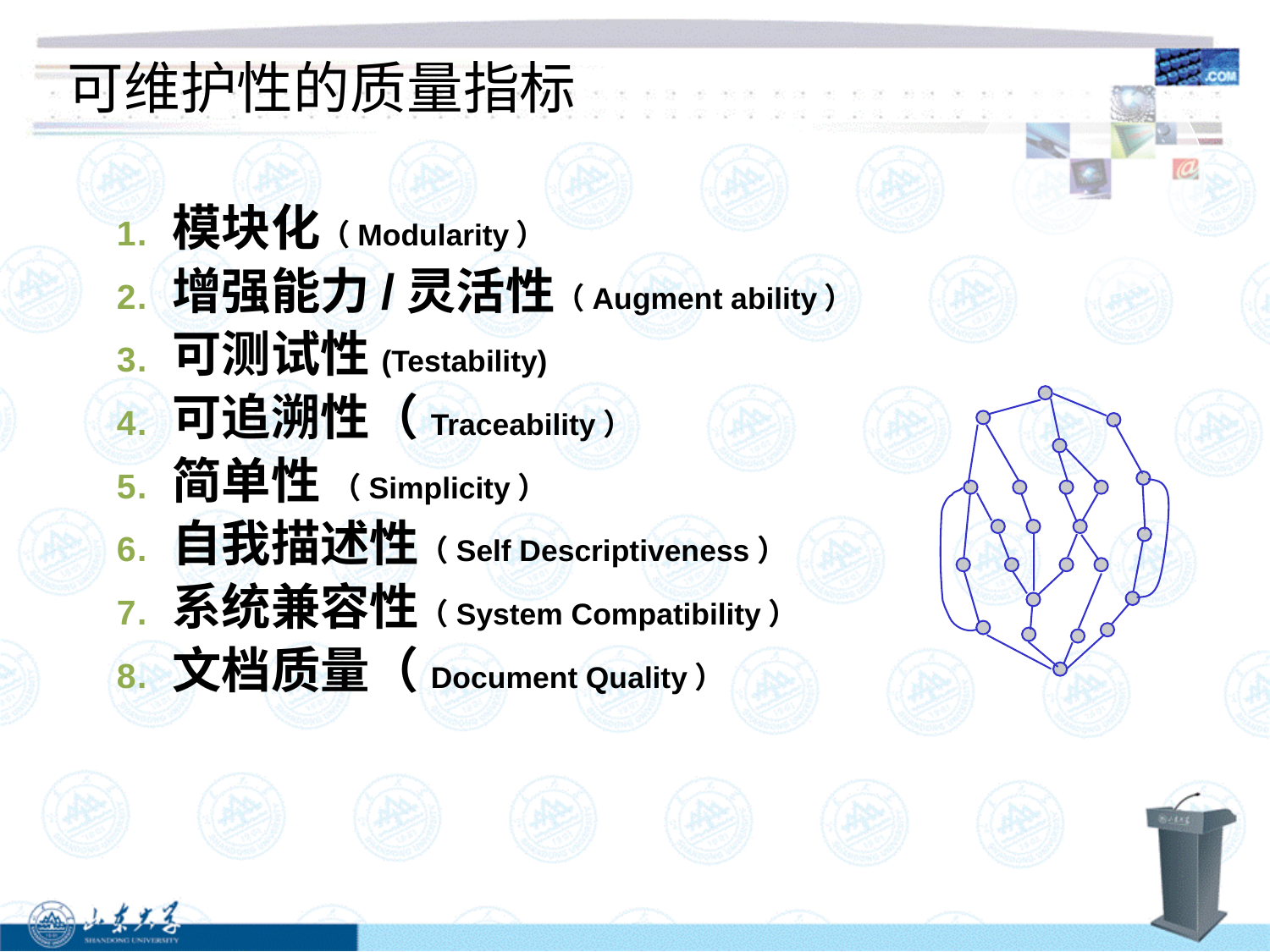

# 可维护性的质量指标

模块化（Modularity）
增强能力/灵活性（Augment ability）
可测试性(Testability)
可追溯性（Traceability）
简单性 （Simplicity）
自我描述性（Self Descriptiveness）
系统兼容性（System Compatibility）
文档质量（Document Quality）